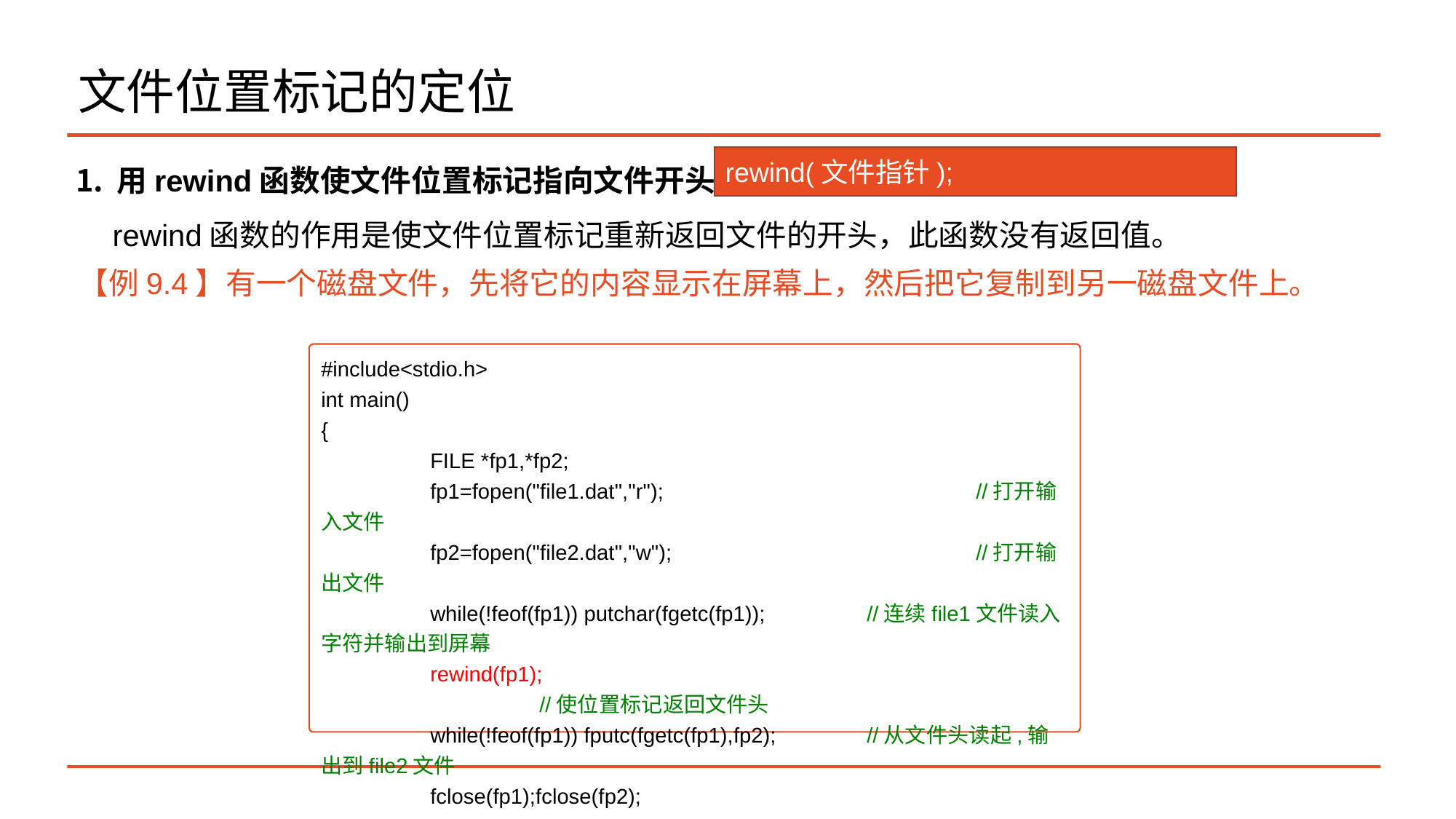

# 文件位置标记的定位
用rewind函数使文件位置标记指向文件开头
rewind函数的作用是使文件位置标记重新返回文件的开头，此函数没有返回值。
rewind(文件指针);
【例9.4】有一个磁盘文件，先将它的内容显示在屏幕上，然后把它复制到另一磁盘文件上。
#include<stdio.h>
int main()
{
	FILE *fp1,*fp2;
	fp1=fopen("file1.dat","r");			//打开输入文件
	fp2=fopen("file2.dat","w");			//打开输出文件
	while(!feof(fp1)) putchar(fgetc(fp1));	//连续file1文件读入字符并输出到屏幕
	rewind(fp1);						//使位置标记返回文件头
	while(!feof(fp1)) fputc(fgetc(fp1),fp2);	//从文件头读起,输出到file2文件
	fclose(fp1);fclose(fp2);
	return 0;
}